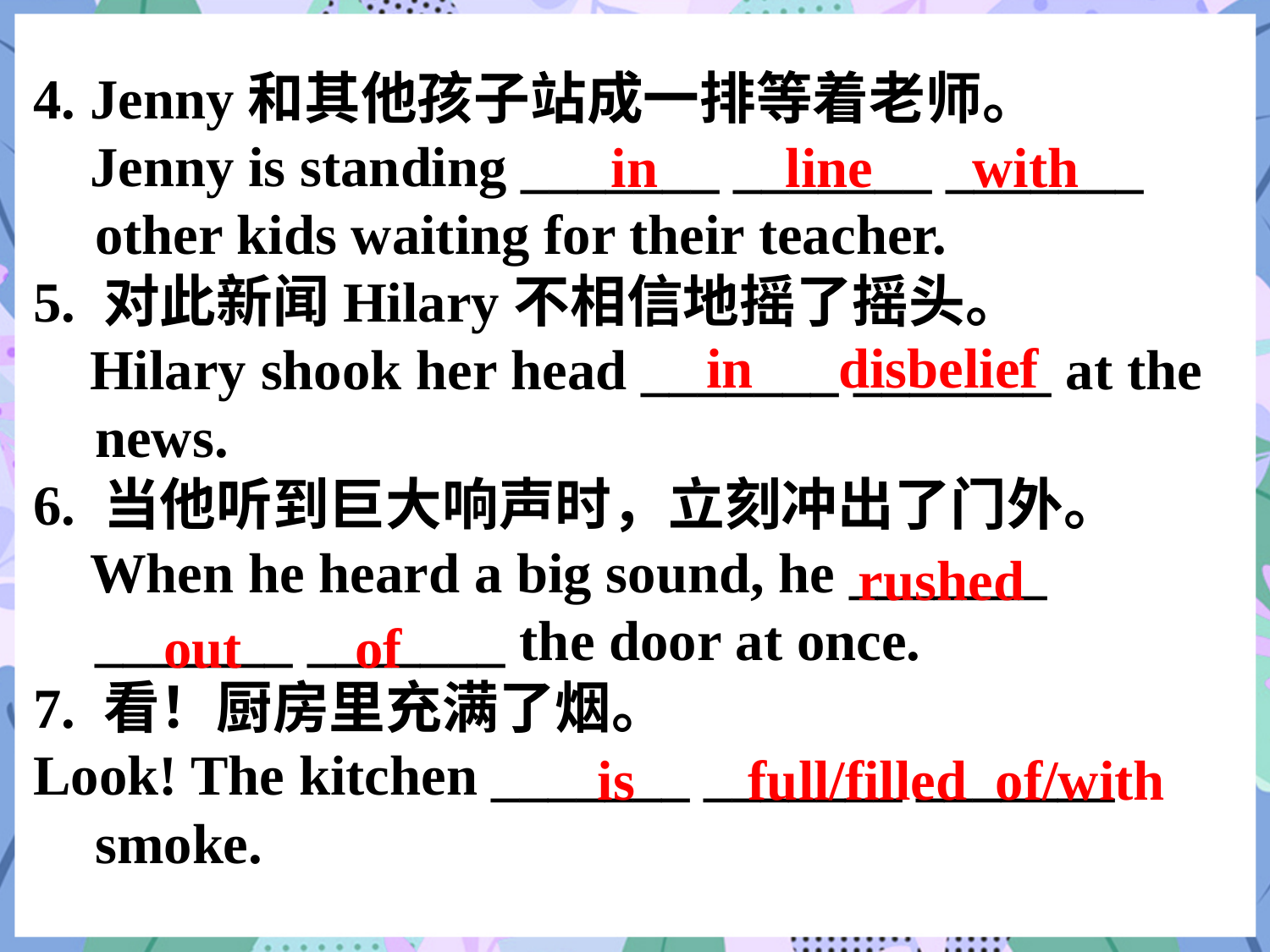

4. Jenny和其他孩子站成一排等着老师。
    Jenny is standing _______ _______ _______ other kids waiting for their teacher.
5. 对此新闻Hilary不相信地摇了摇头。
    Hilary shook her head _______ _______ at the news.
6. 当他听到巨大响声时，立刻冲出了门外。
    When he heard a big sound, he _______ _______ _______ the door at once.
7. 看！厨房里充满了烟。
Look! The kitchen _______ _______ _______ smoke.
 in         line       with
 in      disbelief
                                                     rushed
    out        of
is        full/filled  of/with